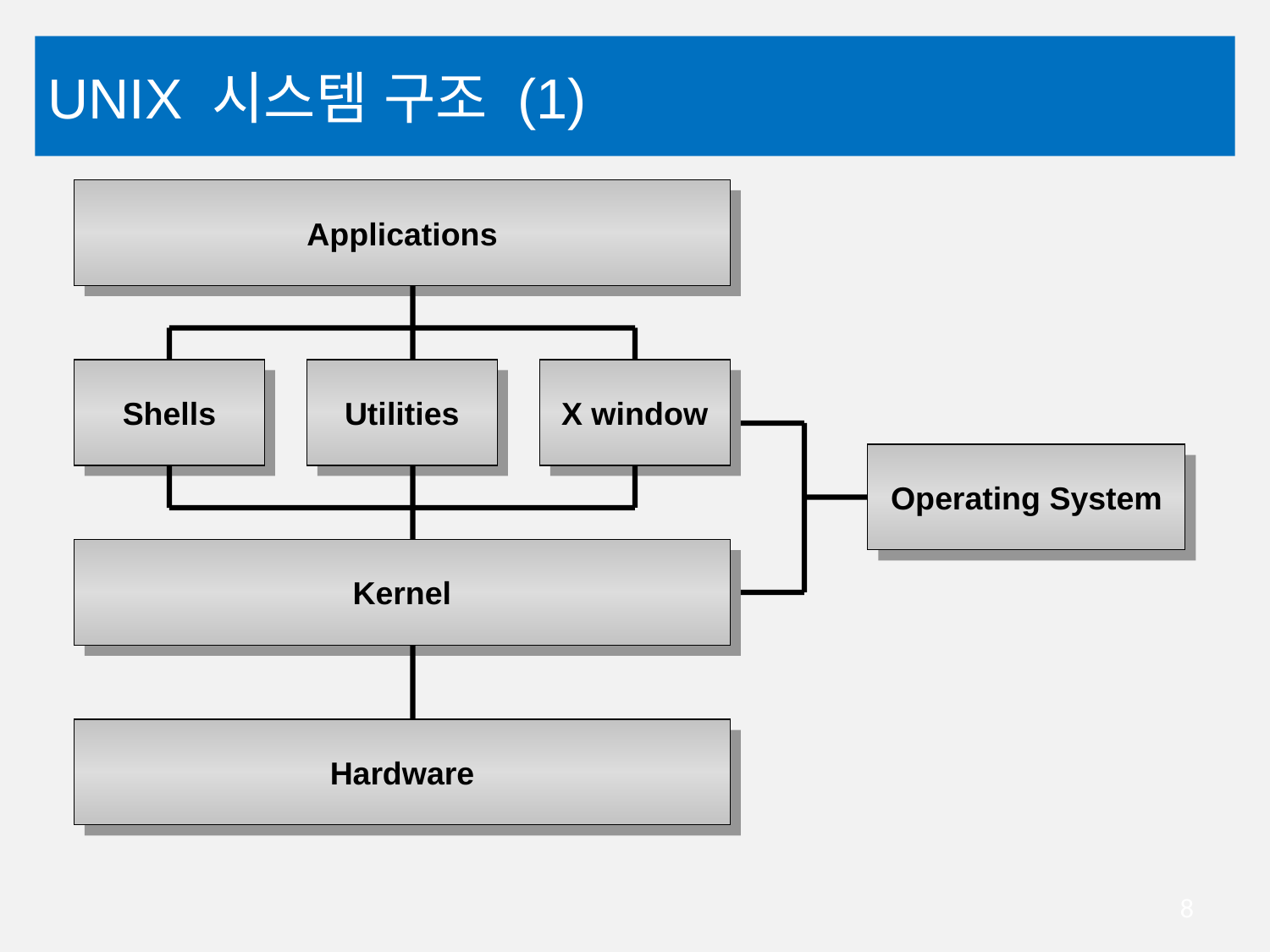

# UNIX 시스템 구조 (1)
Applications

Shells
Utilities
X window

Operating System

Kernel

Hardware

8